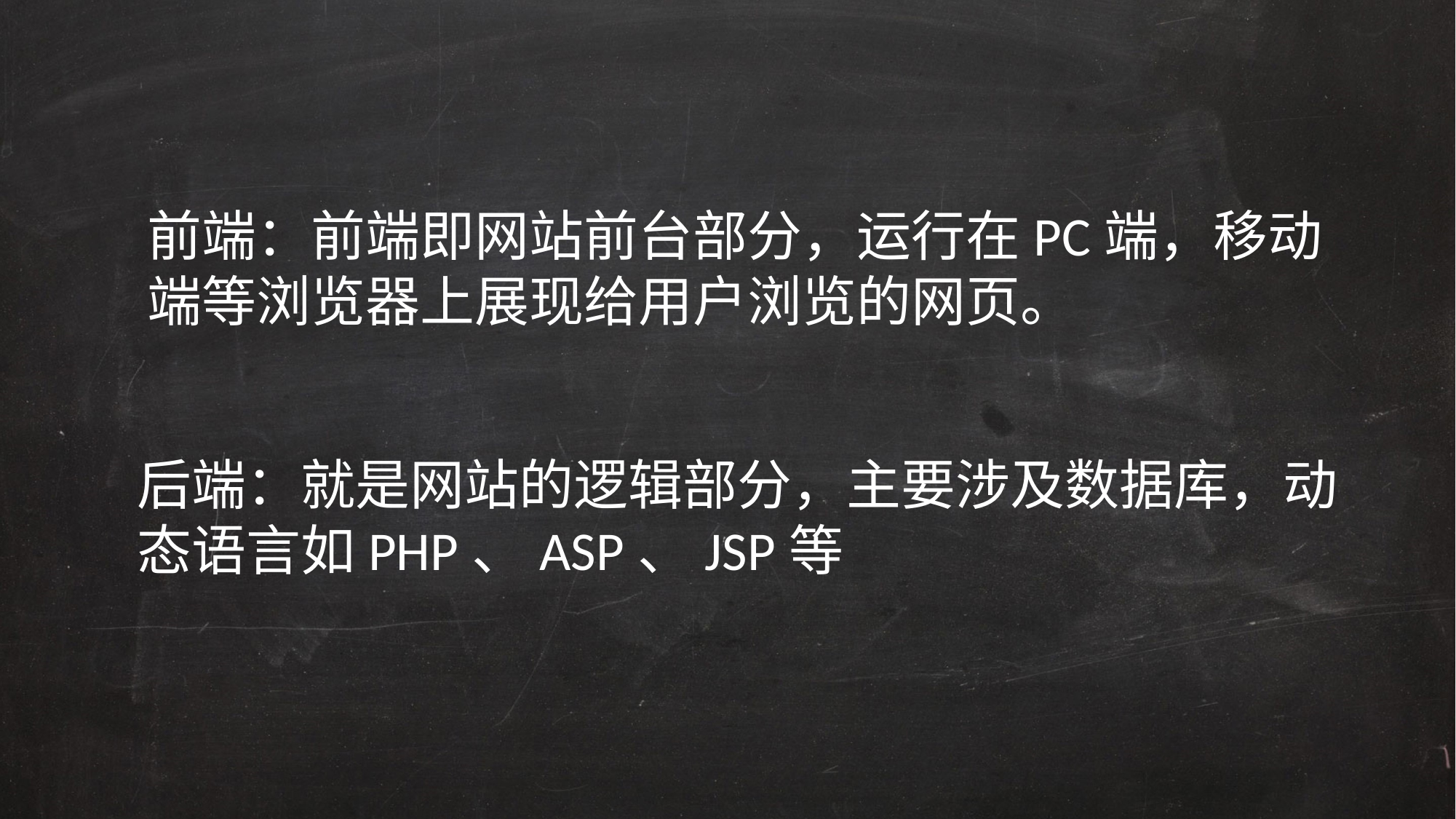

前端：前端即网站前台部分，运行在PC端，移动端等浏览器上展现给用户浏览的网页。
后端：就是网站的逻辑部分，主要涉及数据库，动态语言如PHP、ASP、JSP等